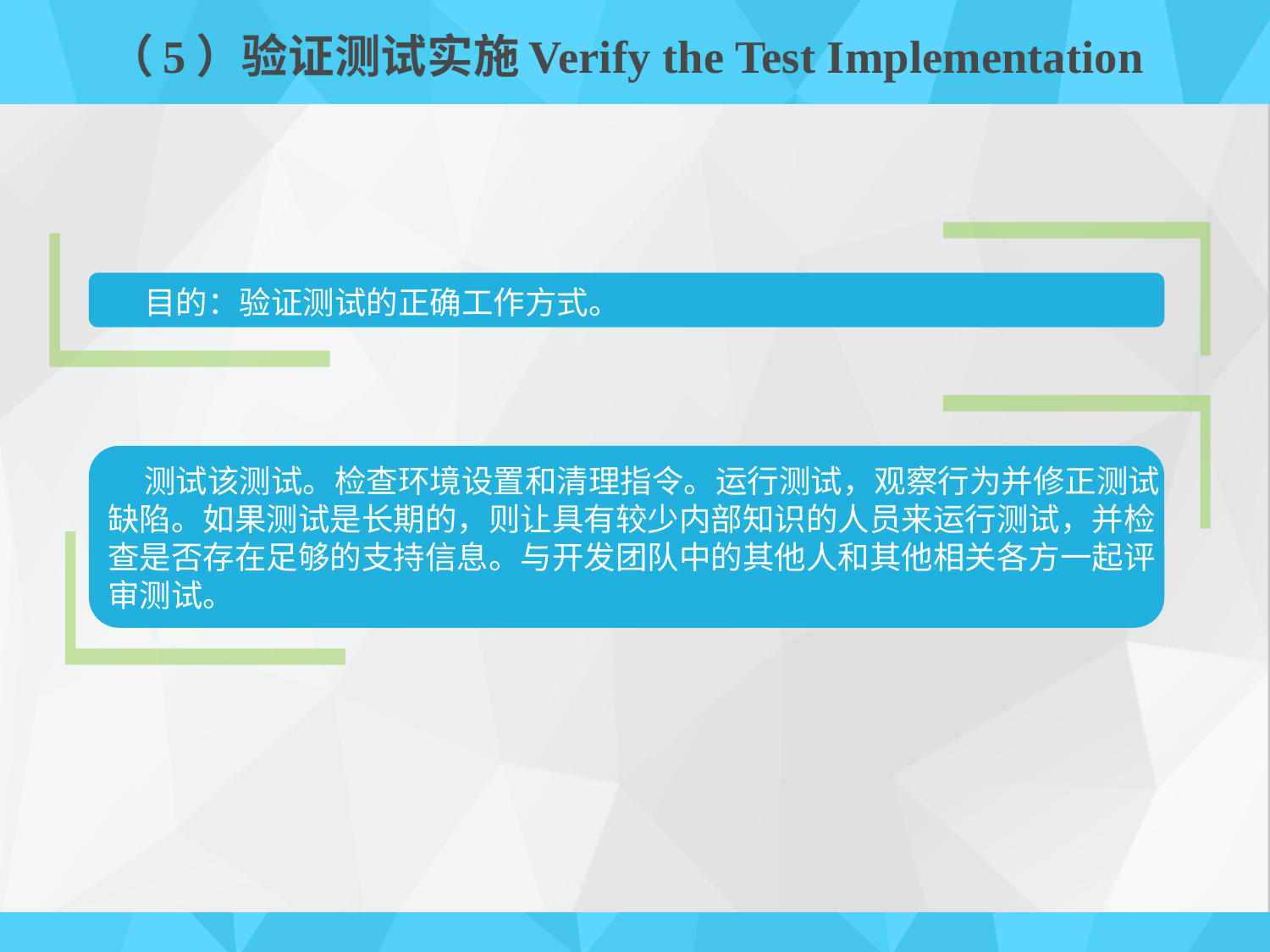

# （5）验证测试实施Verify the Test Implementation

    目的：验证测试的正确工作方式。

    测试该测试。检查环境设置和清理指令。运行测试，观察行为并修正测试缺陷。如果测试是长期的，则让具有较少内部知识的人员来运行测试，并检查是否存在足够的支持信息。与开发团队中的其他人和其他相关各方一起评审测试。